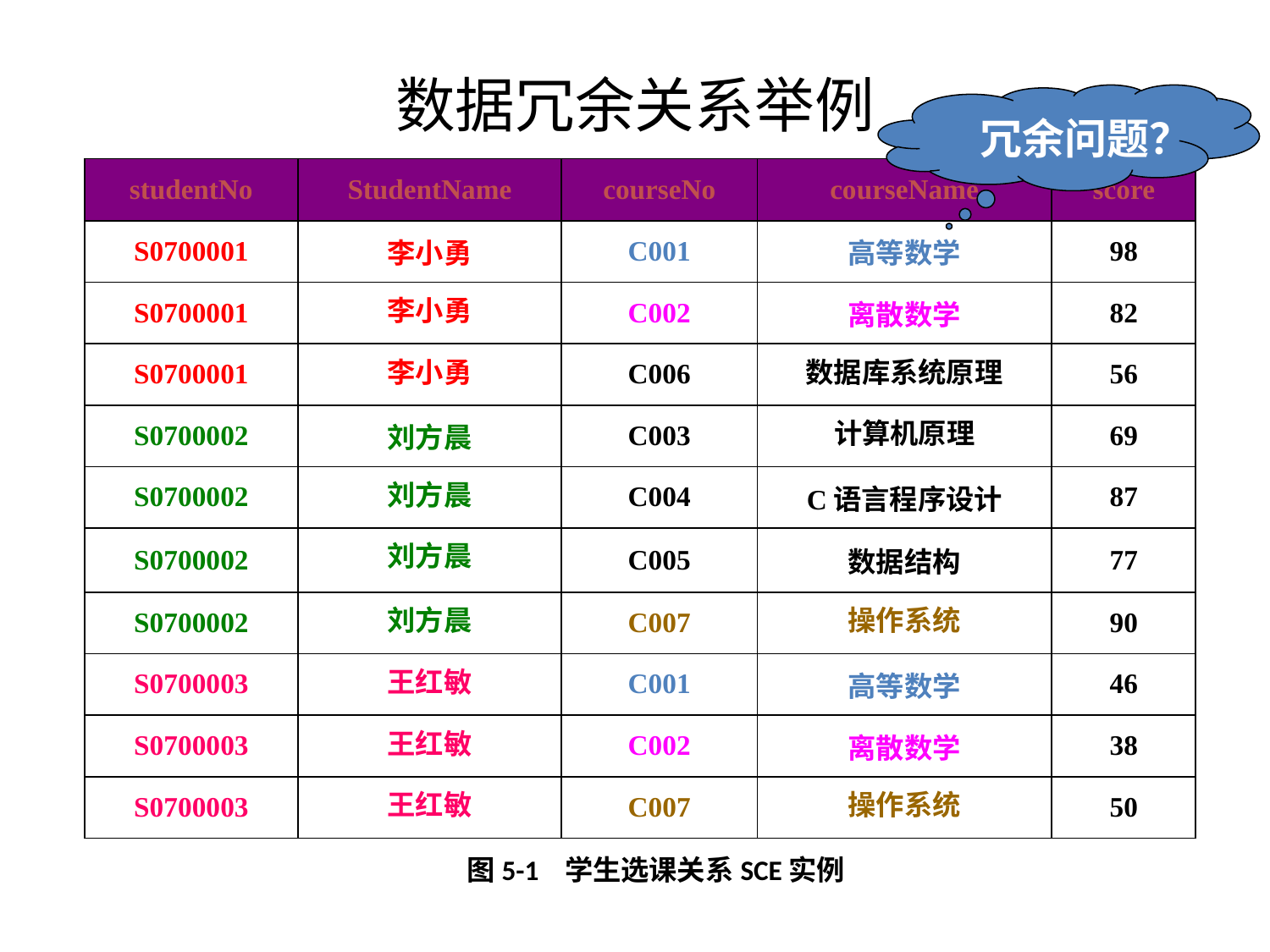

# 数据冗余关系举例
 冗余问题？
| studentNo | StudentName | courseNo | courseName | score |
| --- | --- | --- | --- | --- |
| S0700001 | 李小勇 | C001 | 高等数学 | 98 |
| S0700001 | 李小勇 | C002 | 离散数学 | 82 |
| S0700001 | 李小勇 | C006 | 数据库系统原理 | 56 |
| S0700002 | 刘方晨 | C003 | 计算机原理 | 69 |
| S0700002 | 刘方晨 | C004 | C语言程序设计 | 87 |
| S0700002 | 刘方晨 | C005 | 数据结构 | 77 |
| S0700002 | 刘方晨 | C007 | 操作系统 | 90 |
| S0700003 | 王红敏 | C001 | 高等数学 | 46 |
| S0700003 | 王红敏 | C002 | 离散数学 | 38 |
| S0700003 | 王红敏 | C007 | 操作系统 | 50 |
图5-1   学生选课关系SCE实例